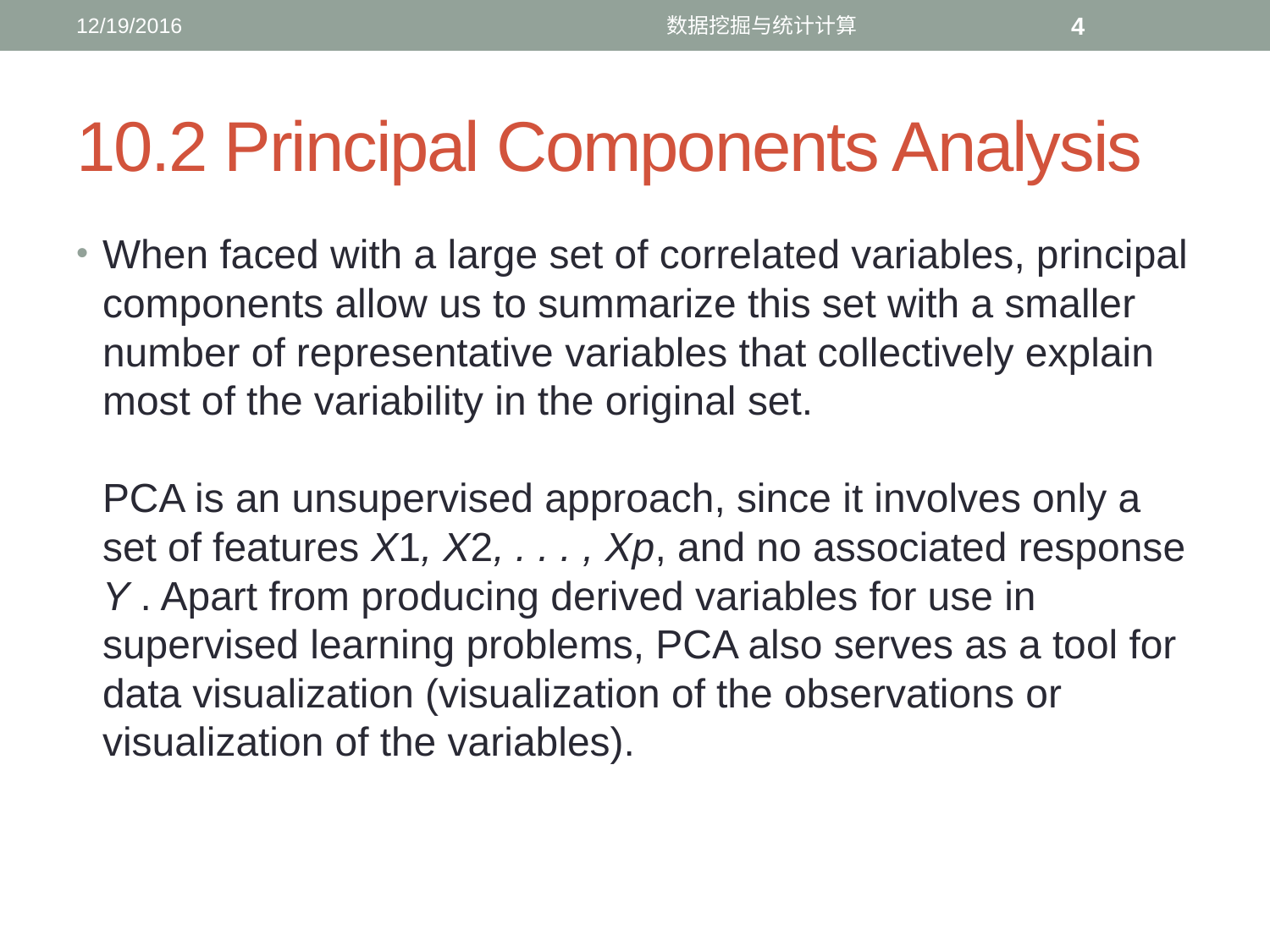

12/19/2016
数据挖掘与统计计算
4
# 10.2 Principal Components Analysis
When faced with a large set of correlated variables, principal components allow us to summarize this set with a smaller number of representative variables that collectively explain most of the variability in the original set.
PCA is an unsupervised approach, since it involves only a set of features X1, X2, . . . , Xp, and no associated response
Y . Apart from producing derived variables for use in supervised learning problems, PCA also serves as a tool for data visualization (visualization of the observations or visualization of the variables).